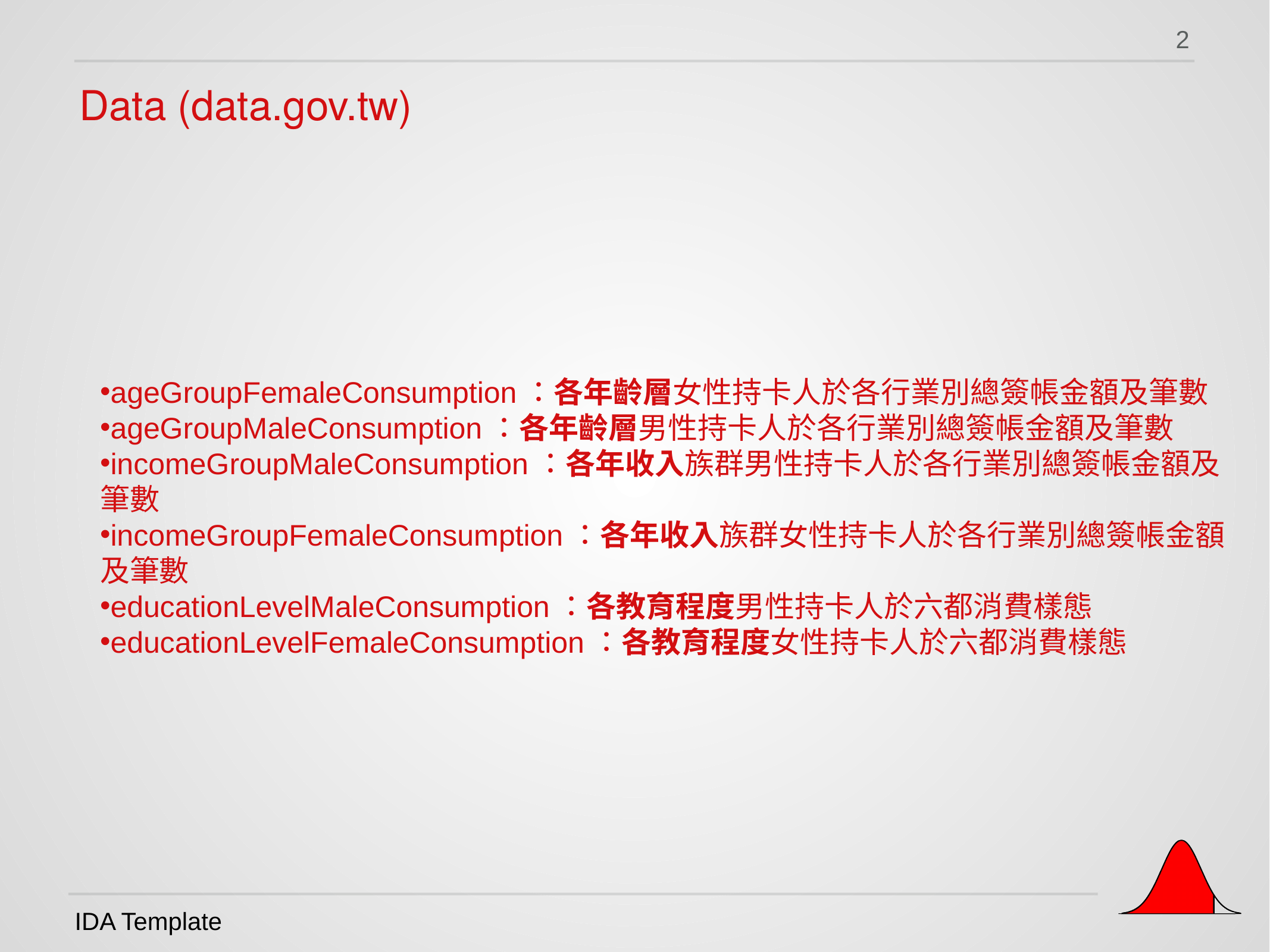

2
Data (data.gov.tw)

ageGroupFemaleConsumption：各年齡層女性持卡人於各行業別總簽帳金額及筆數
ageGroupMaleConsumption：各年齡層男性持卡人於各行業別總簽帳金額及筆數
incomeGroupMaleConsumption：各年收入族群男性持卡人於各行業別總簽帳金額及筆數
incomeGroupFemaleConsumption：各年收入族群女性持卡人於各行業別總簽帳金額及筆數
educationLevelMaleConsumption：各教育程度男性持卡人於六都消費樣態
educationLevelFemaleConsumption：各教育程度女性持卡人於六都消費樣態
IDA Template